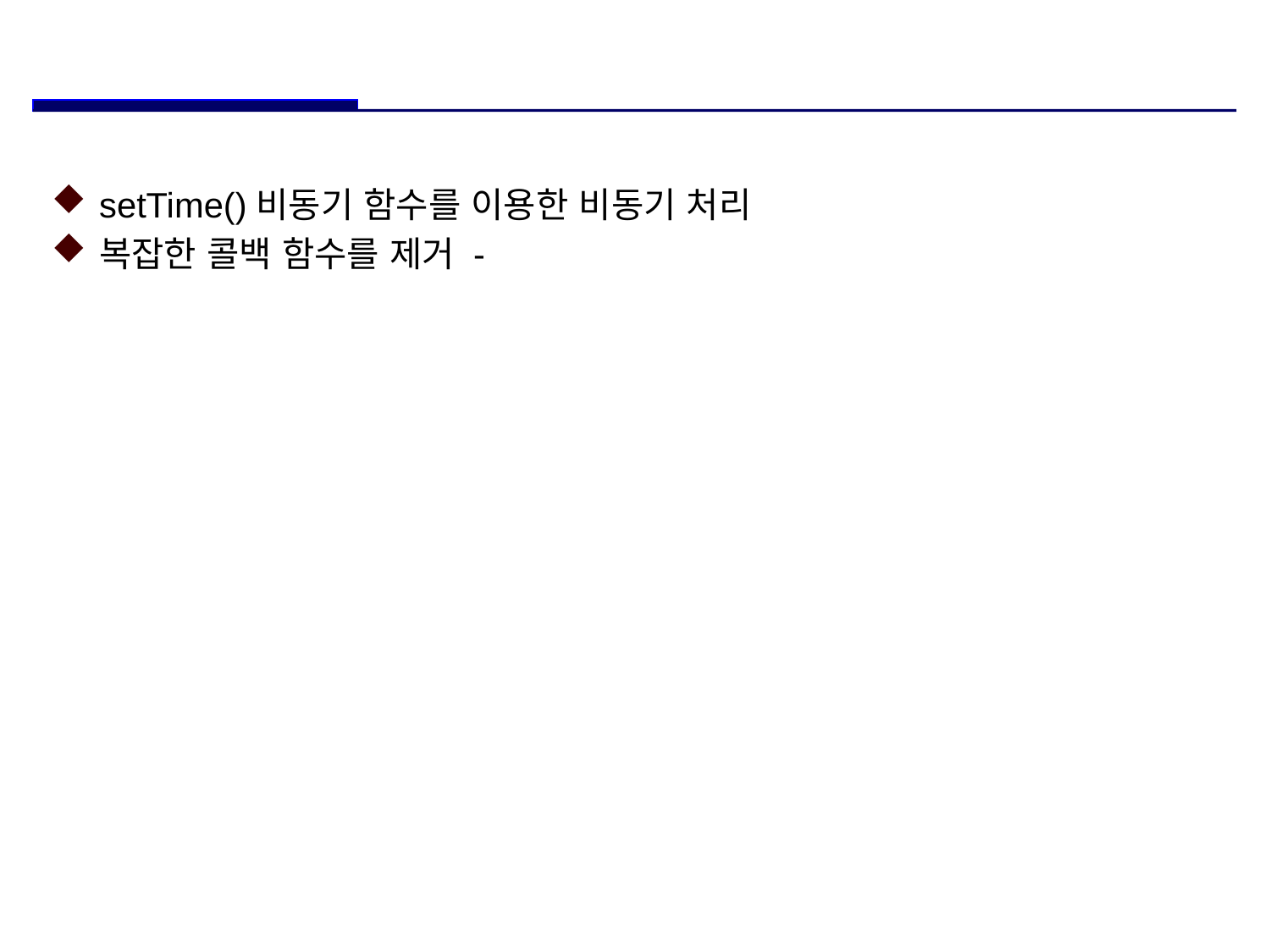

#
setTime()비동기 함수를 이용한 비동기 처리
복잡한 콜백 함수를 제거 -